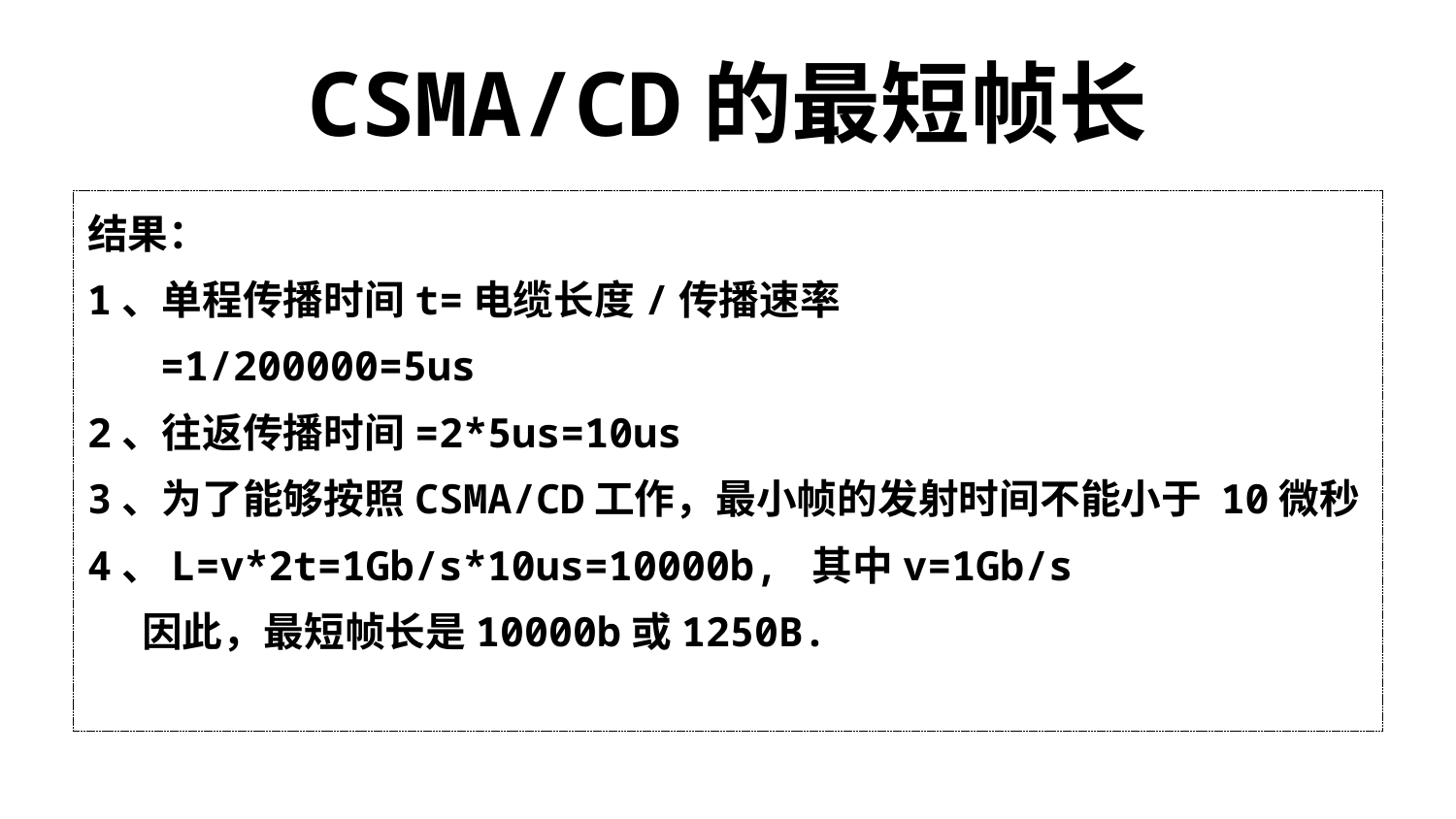

# CSMA/CD的最短帧长
结果：
1、单程传播时间t=电缆长度/传播速率
   =1/200000=5us
2、往返传播时间=2*5us=10us
3、为了能够按照CSMA/CD工作，最小帧的发射时间不能小于 10微秒
4、L=v*2t=1Gb/s*10us=10000b, 其中v=1Gb/s
	因此，最短帧长是10000b或1250B.